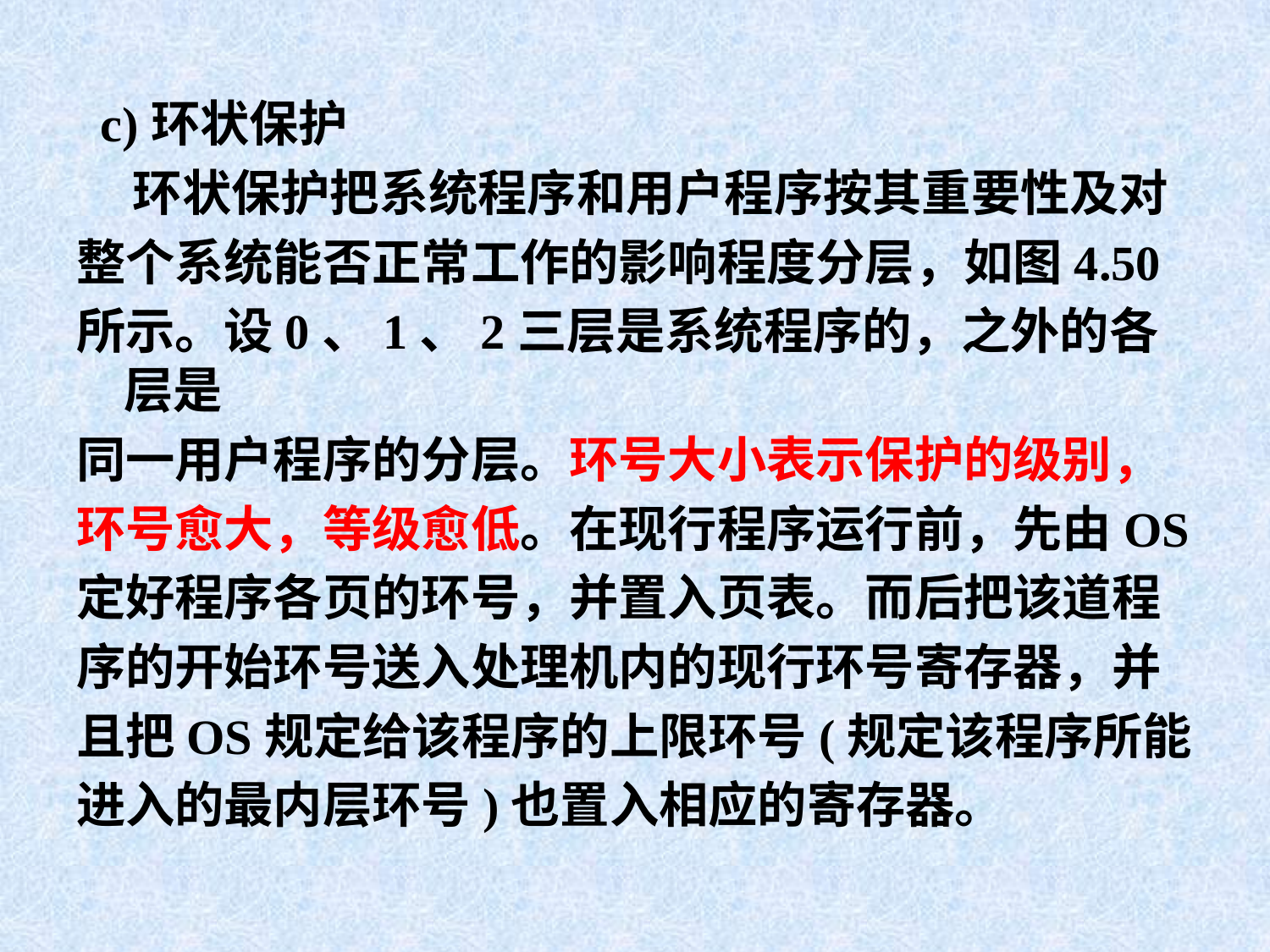

c)环状保护
    环状保护把系统程序和用户程序按其重要性及对
整个系统能否正常工作的影响程度分层，如图4.50
所示。设0、1、2三层是系统程序的，之外的各层是
同一用户程序的分层。环号大小表示保护的级别，
环号愈大，等级愈低。在现行程序运行前，先由OS
定好程序各页的环号，并置入页表。而后把该道程
序的开始环号送入处理机内的现行环号寄存器，并
且把OS规定给该程序的上限环号(规定该程序所能
进入的最内层环号)也置入相应的寄存器。